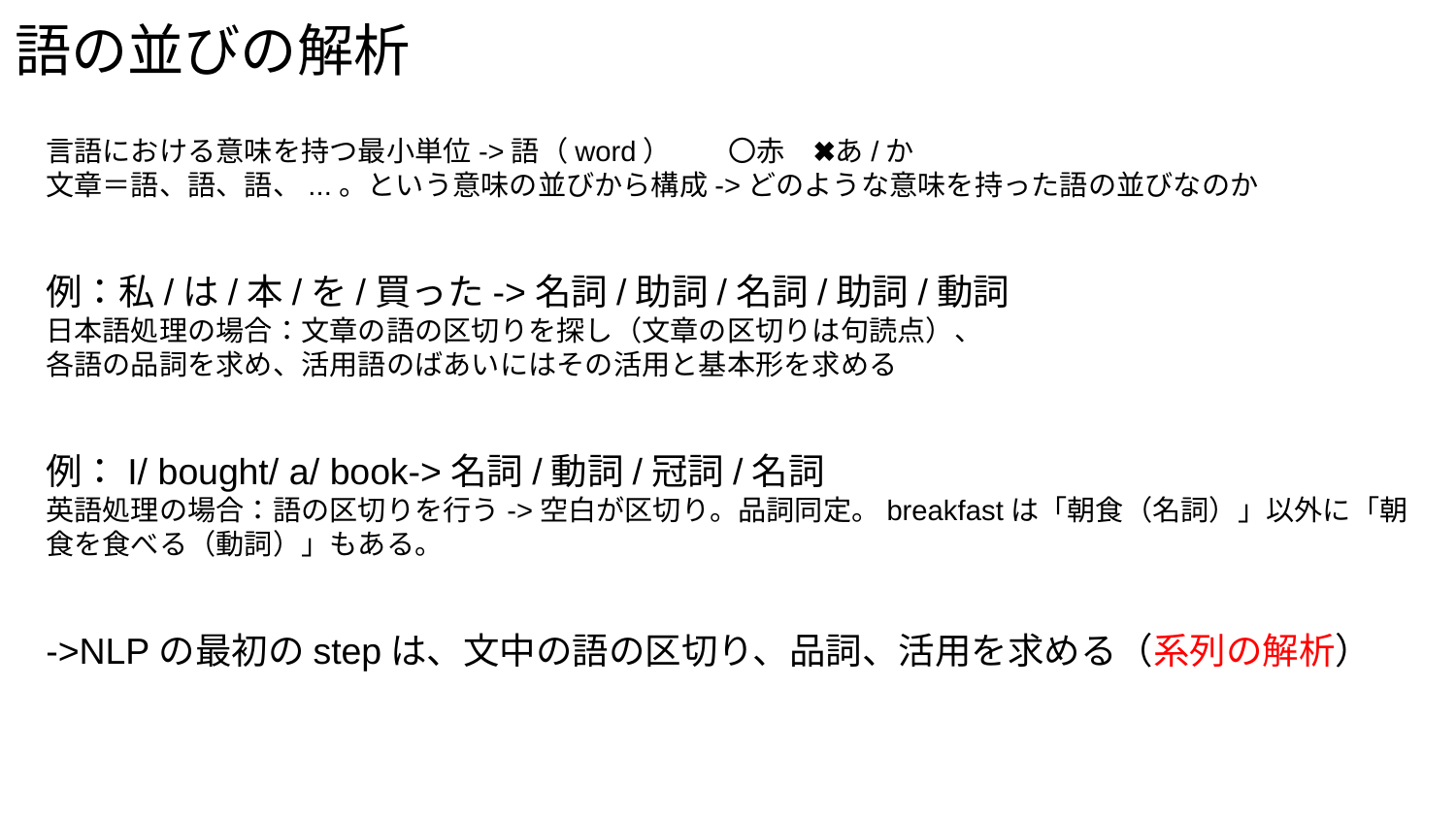

# 語の並びの解析
言語における意味を持つ最小単位->語（word）　　〇赤　✖あ/か
文章＝語、語、語、...。という意味の並びから構成->どのような意味を持った語の並びなのか

例：私/は/本/を/買った->名詞/助詞/名詞/助詞/動詞
日本語処理の場合：文章の語の区切りを探し（文章の区切りは句読点）、
各語の品詞を求め、活用語のばあいにはその活用と基本形を求める

例：I/ bought/ a/ book->名詞/動詞/冠詞/名詞
英語処理の場合：語の区切りを行う->空白が区切り。品詞同定。breakfastは「朝食（名詞）」以外に「朝食を食べる（動詞）」もある。

->NLPの最初のstepは、文中の語の区切り、品詞、活用を求める（系列の解析）